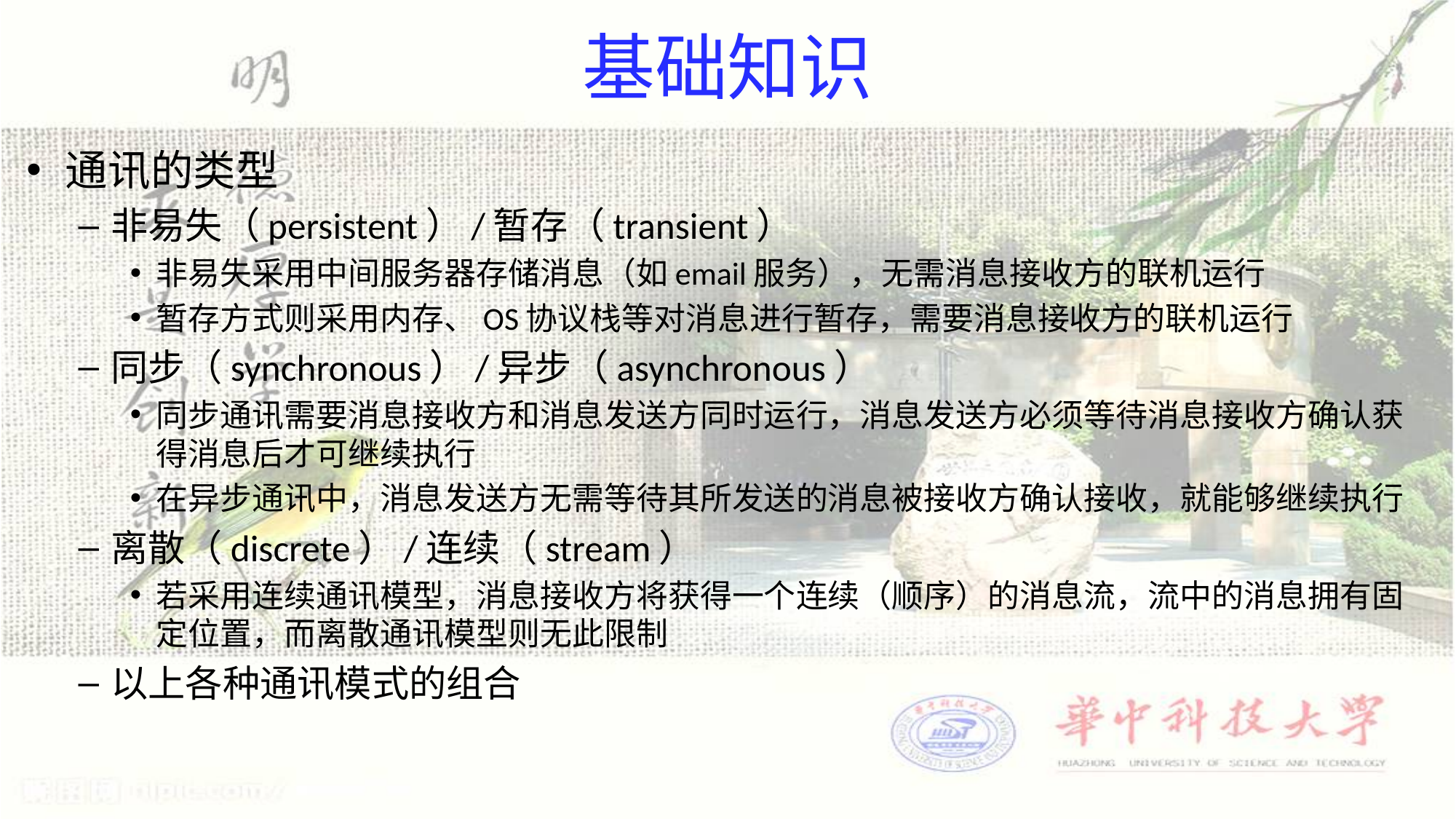

# 基础知识
通讯的类型
非易失（persistent）/暂存（transient）
非易失采用中间服务器存储消息（如email服务），无需消息接收方的联机运行
暂存方式则采用内存、OS协议栈等对消息进行暂存，需要消息接收方的联机运行
同步（synchronous）/异步（asynchronous）
同步通讯需要消息接收方和消息发送方同时运行，消息发送方必须等待消息接收方确认获得消息后才可继续执行
在异步通讯中，消息发送方无需等待其所发送的消息被接收方确认接收，就能够继续执行
离散（discrete）/连续（stream）
若采用连续通讯模型，消息接收方将获得一个连续（顺序）的消息流，流中的消息拥有固定位置，而离散通讯模型则无此限制
以上各种通讯模式的组合